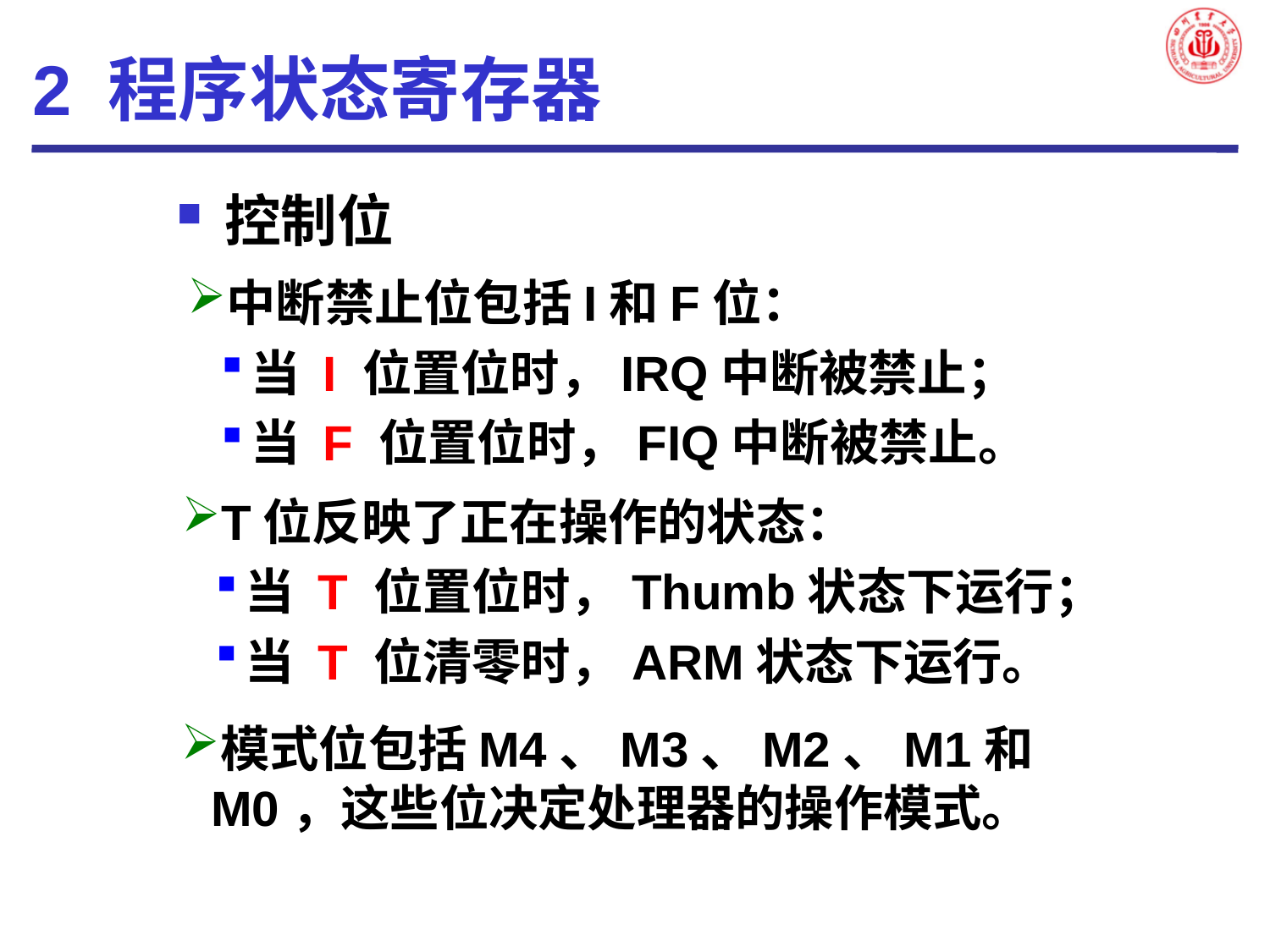

2 程序状态寄存器
控制位
中断禁止位包括I和F位：
当 I 位置位时，IRQ中断被禁止；
当 F 位置位时，FIQ中断被禁止。

T位反映了正在操作的状态：
当 T 位置位时，Thumb状态下运行；
当 T 位清零时，ARM状态下运行。
模式位包括M4、M3、M2、M1和M0，这些位决定处理器的操作模式。
88